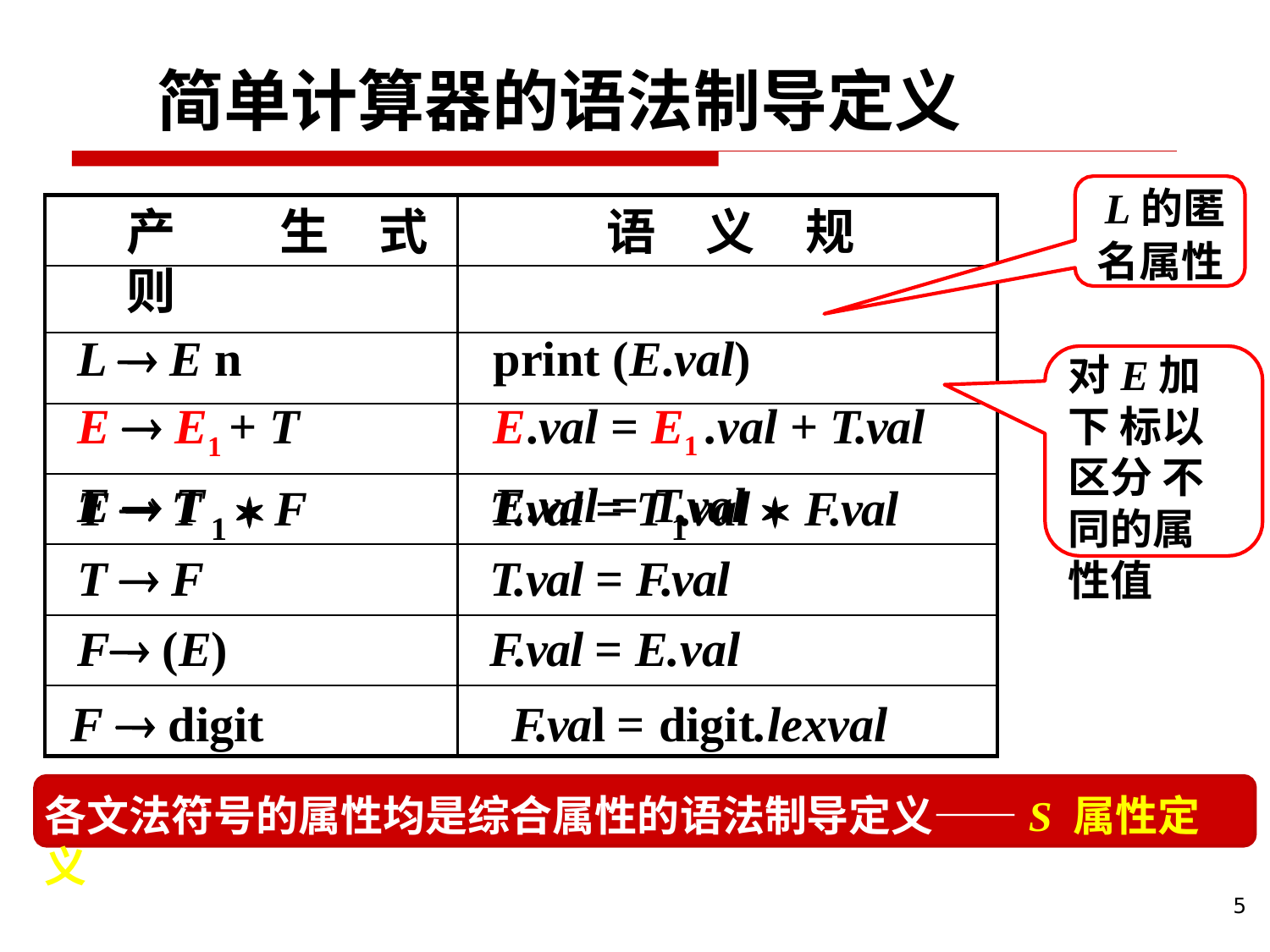

# 简单计算器的语法制导定义

L的匿 名属性
产	生	式	语	义	规	则
L → E n	print (E.val)
E → E1 + T	E.val = E1 .val + T.val
E → T	E.val = T.val

对E加下 标以区分 不同的属 性值
T → T	∗ F
T.val = T .val ∗ F.val
1
1
T.val = F.val
T → F
F.val = E.val
F→ (E)
F → digit	F.val = digit.lexval
各文法符号的属性均是综合属性的语法制导定义——S 属性定义

5